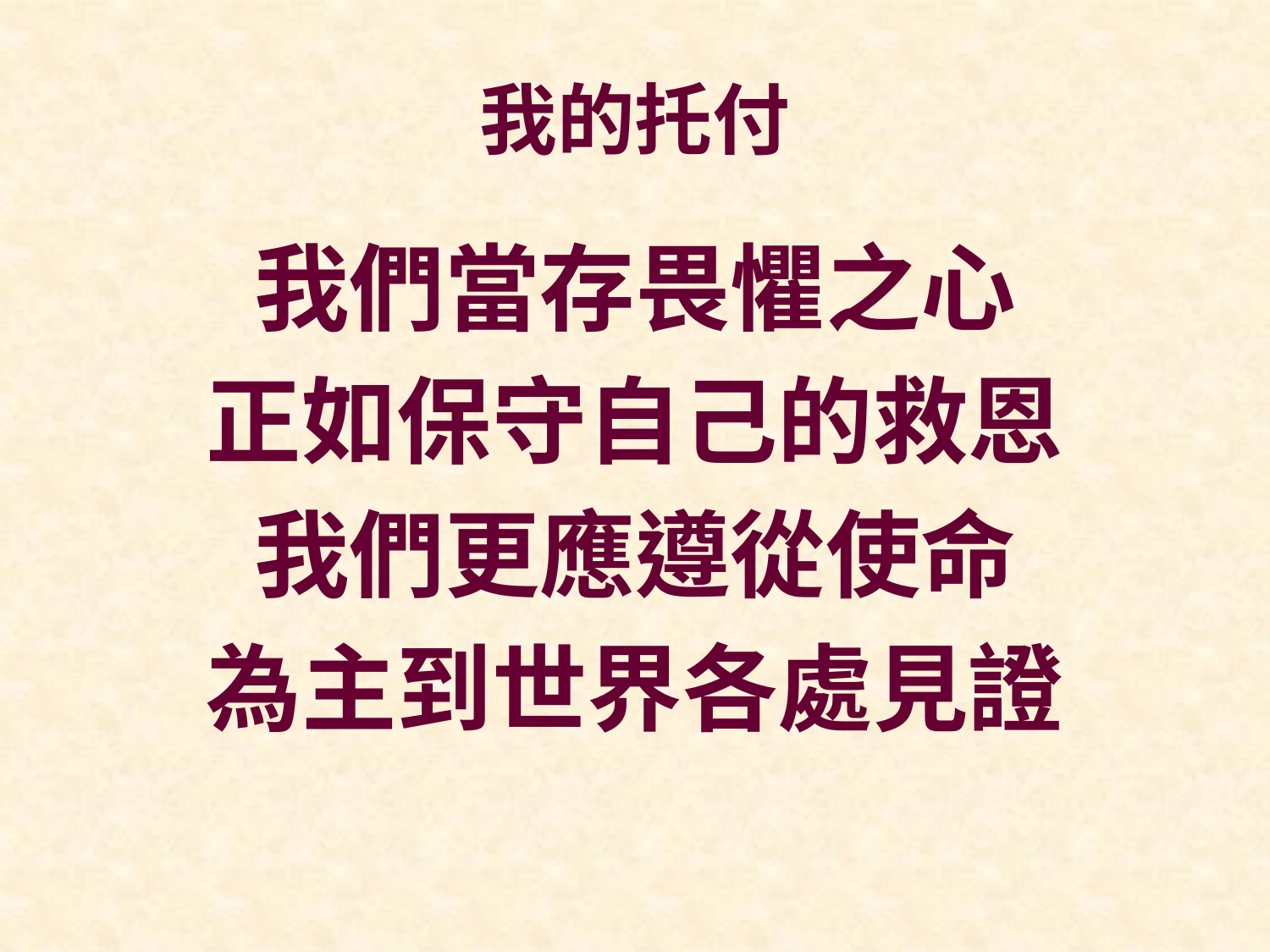

# 我的托付
我們當存畏懼之心
正如保守自己的救恩
我們更應遵從使命
為主到世界各處見證